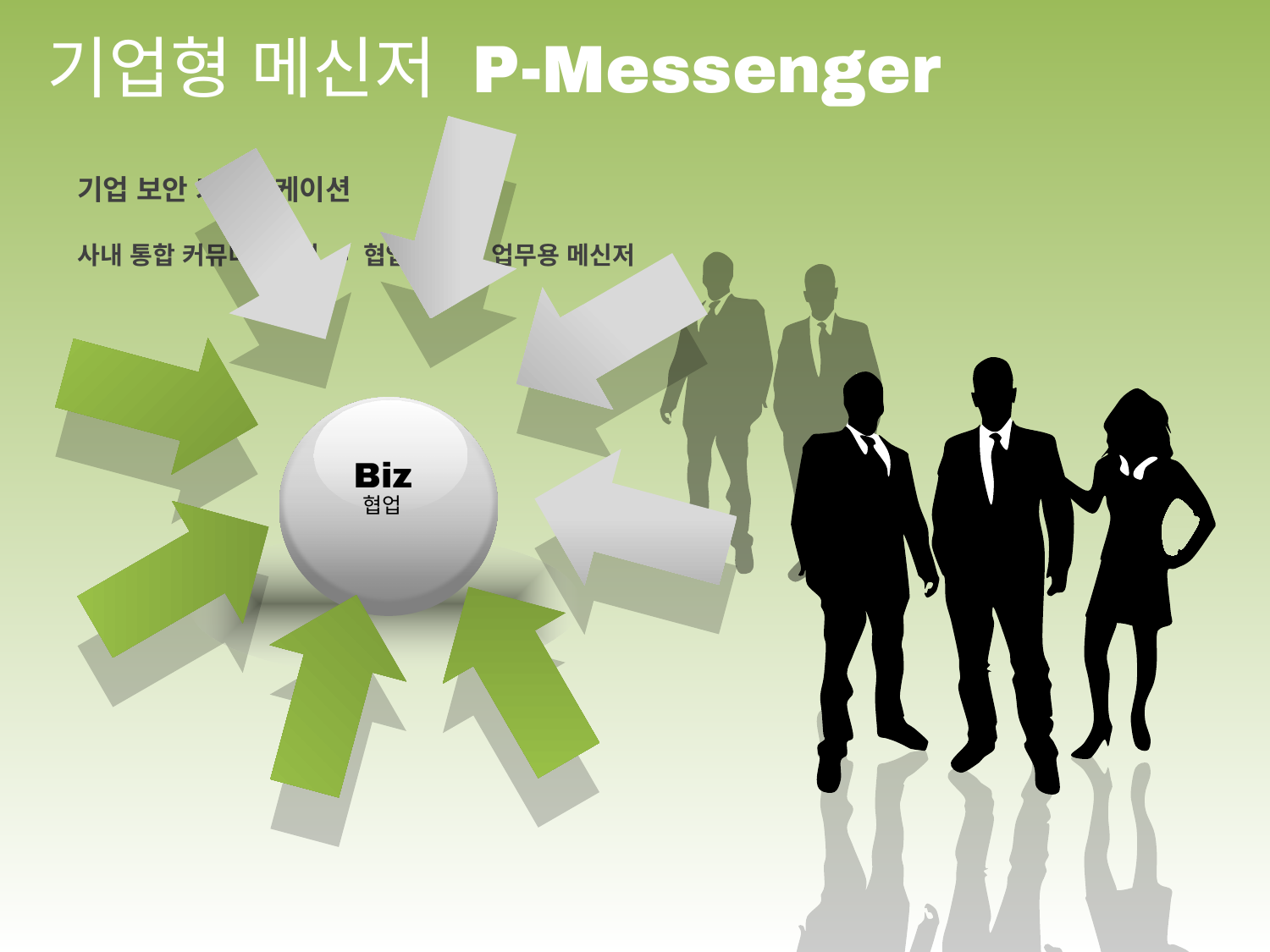

기업형 메신저 P-Messenger

기업 보안 커뮤니케이션

사내 통합 커뮤니케이션 + 협업 시스템 업무용 메신저

Biz
협업